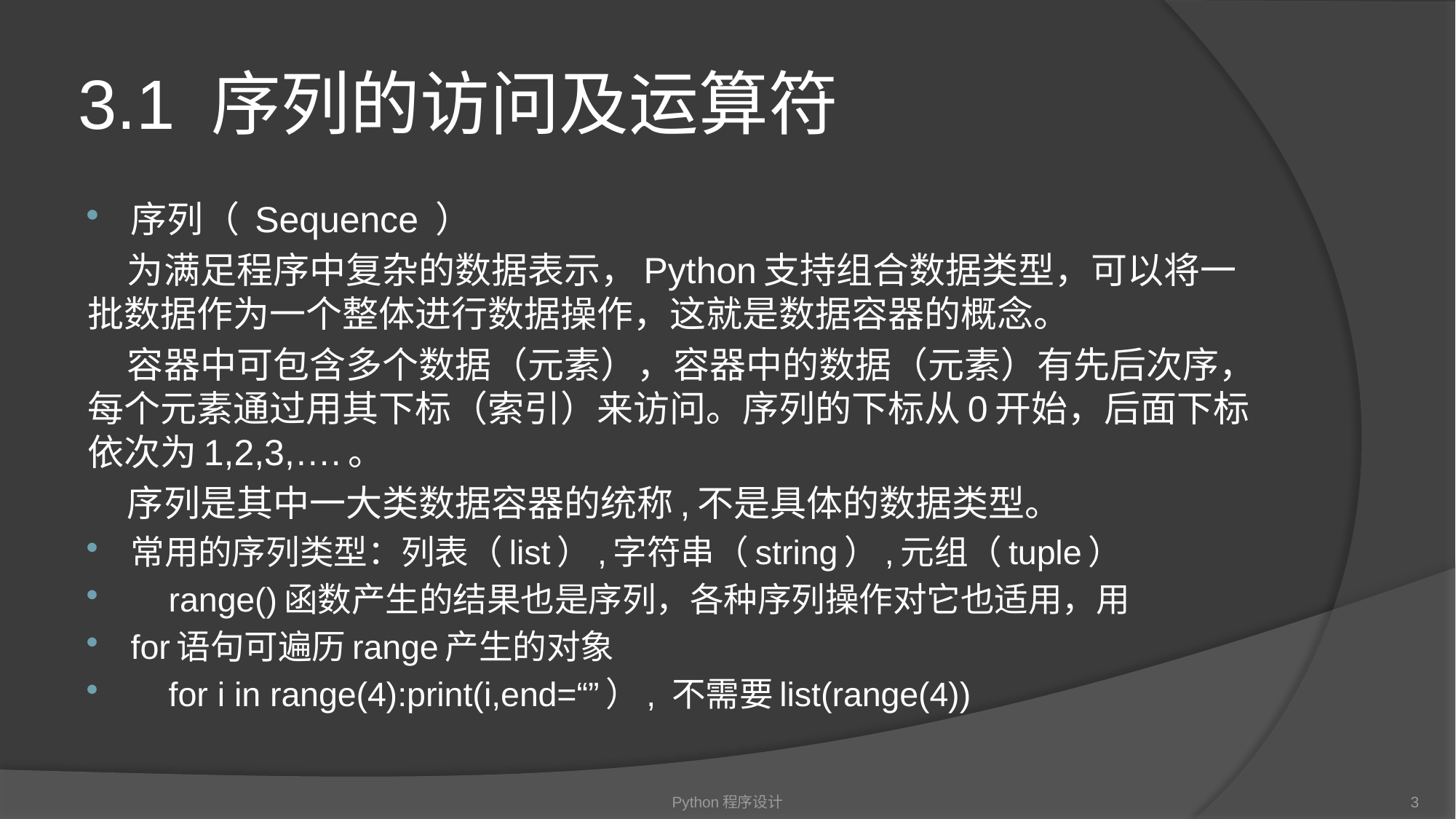

# 3.1 序列的访问及运算符
序列（ Sequence ）
    为满足程序中复杂的数据表示，Python支持组合数据类型，可以将一批数据作为一个整体进行数据操作，这就是数据容器的概念。
    容器中可包含多个数据（元素），容器中的数据（元素）有先后次序，每个元素通过用其下标（索引）来访问。序列的下标从0开始，后面下标依次为1,2,3,….。
    序列是其中一大类数据容器的统称,不是具体的数据类型。
常用的序列类型：列表（list）,字符串（string）,元组（tuple）
    range()函数产生的结果也是序列，各种序列操作对它也适用，用
for语句可遍历range产生的对象
    for i in range(4):print(i,end=“”）, 不需要list(range(4))
Python程序设计
3